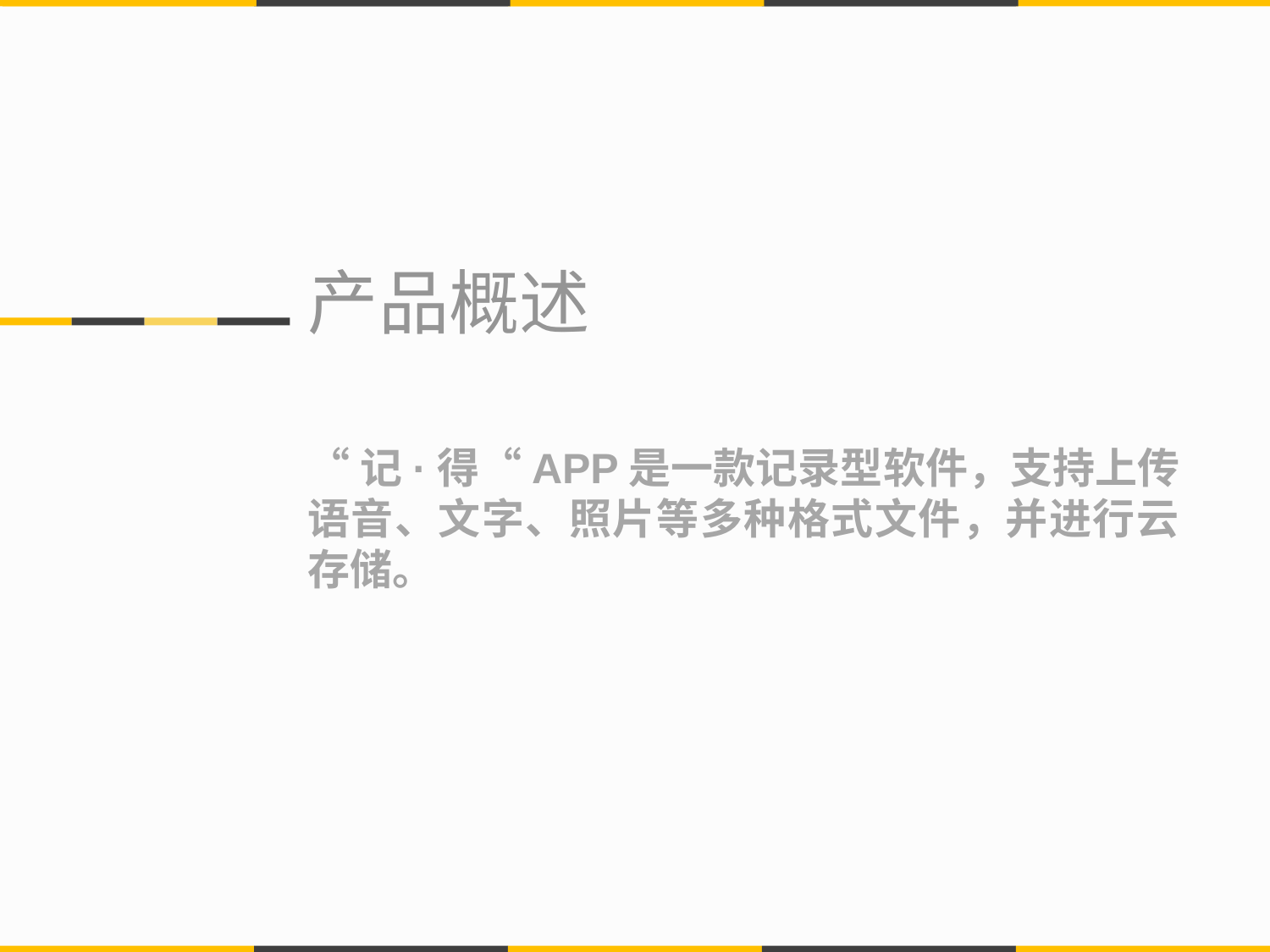

# 产品概述

“记·得“APP是一款记录型软件，支持上传语音、文字、照片等多种格式文件，并进行云存储。